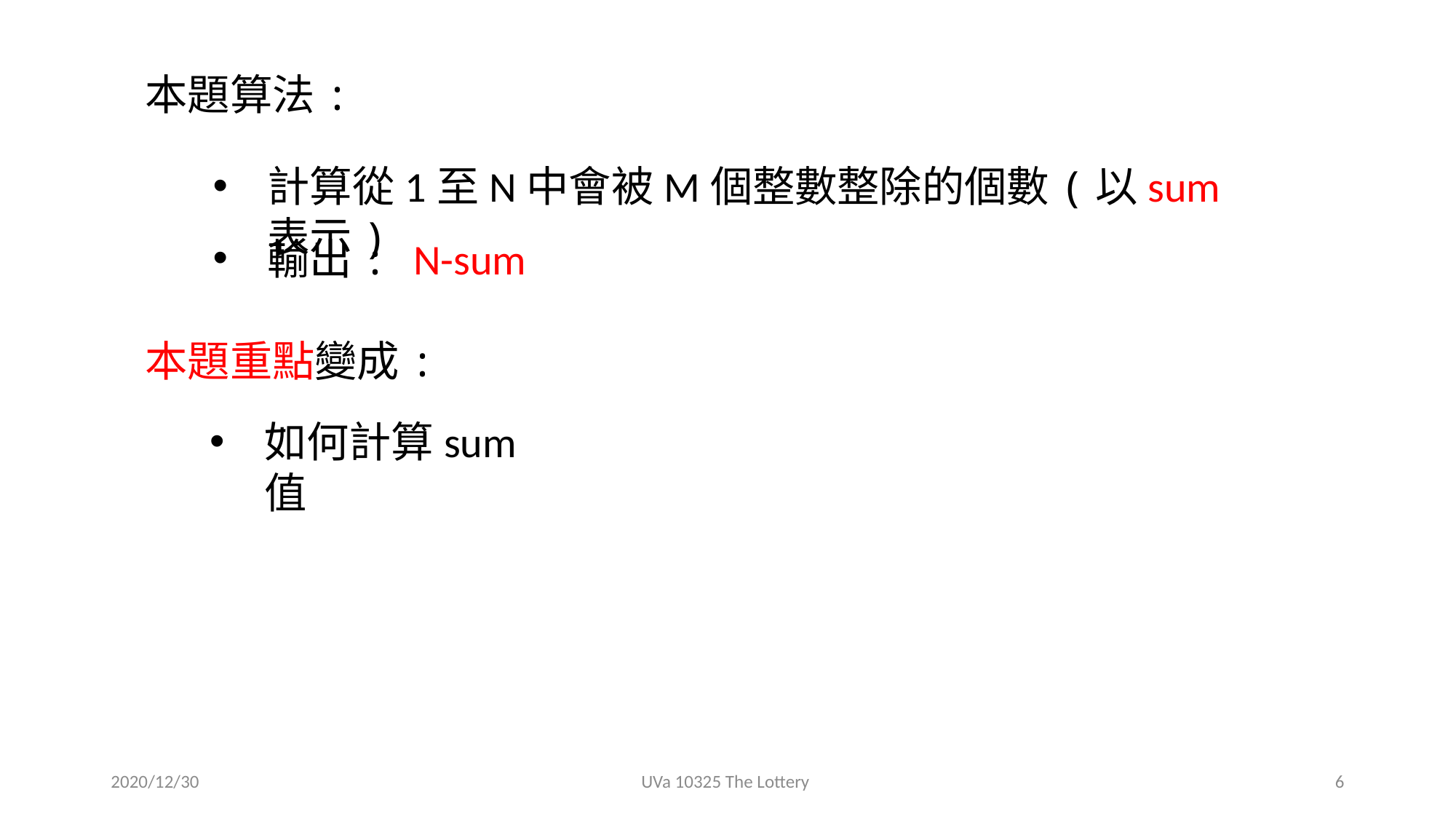

本題算法:
計算從1至N中會被M個整數整除的個數(以sum表示)
輸出: N-sum
本題重點變成:
如何計算sum值
2020/12/30
UVa 10325 The Lottery
6